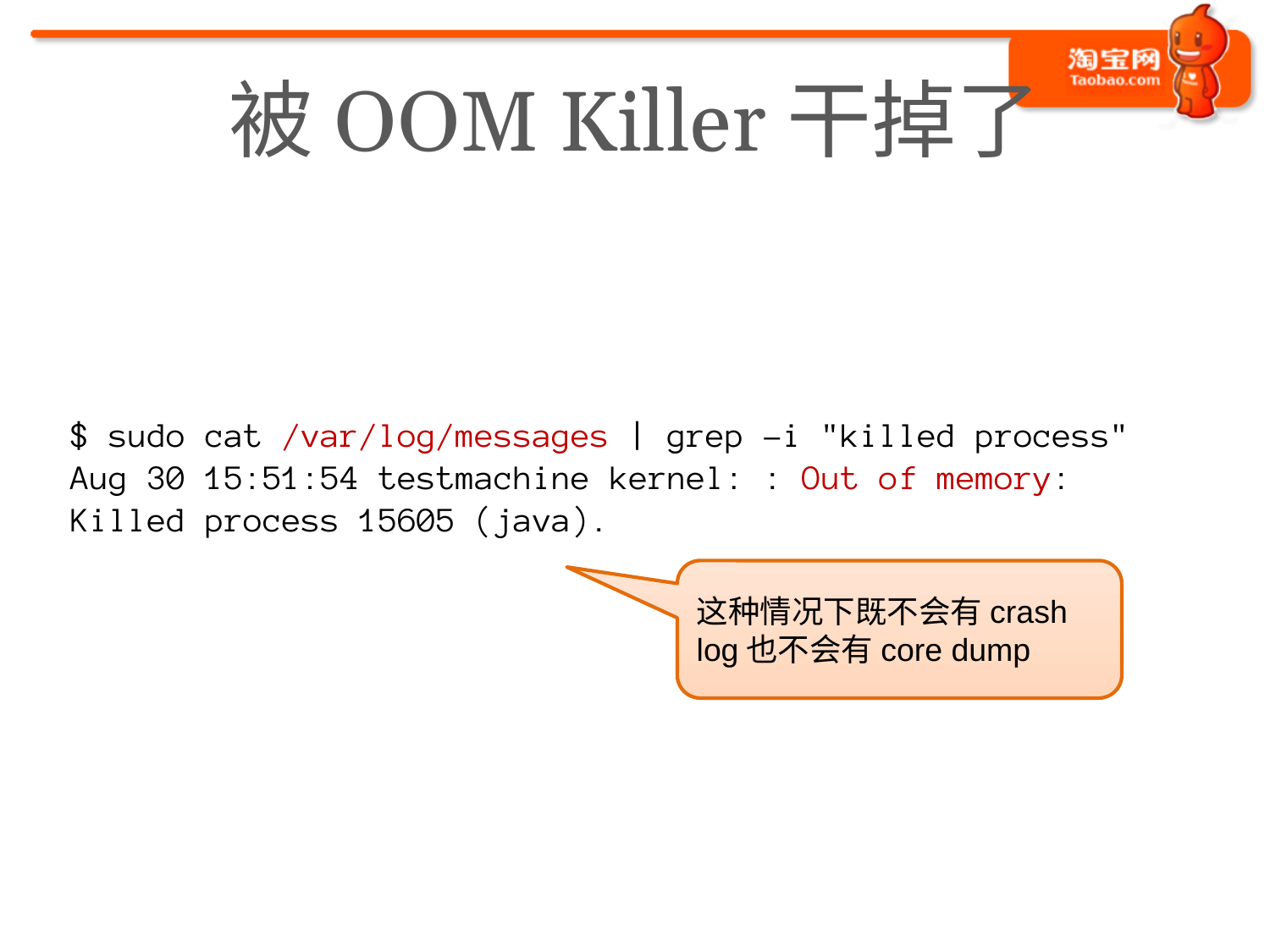

# 被OOM Killer干掉了
$ sudo cat /var/log/messages | grep -i "killed process"
Aug 30 15:51:54 testmachine kernel: : Out of memory: Killed process 15605 (java).
这种情况下既不会有crash log也不会有core dump